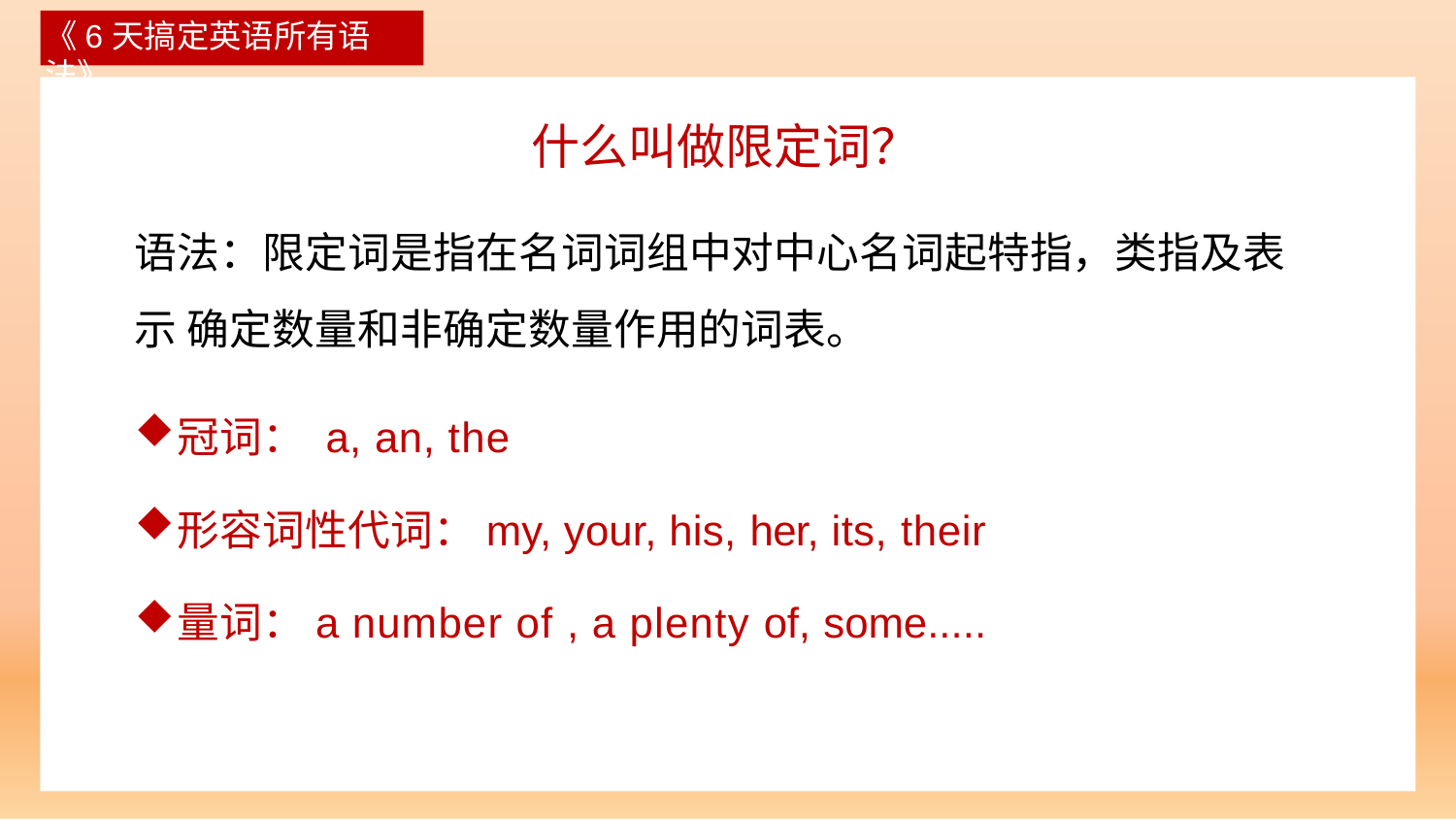

《6天搞定英语所有语法》
# 什么叫做限定词？
语法：限定词是指在名词词组中对中心名词起特指，类指及表示 确定数量和非确定数量作用的词表。

冠词： a, an, the
形容词性代词：my, your, his, her, its, their
量词：a number of , a plenty of, some.....